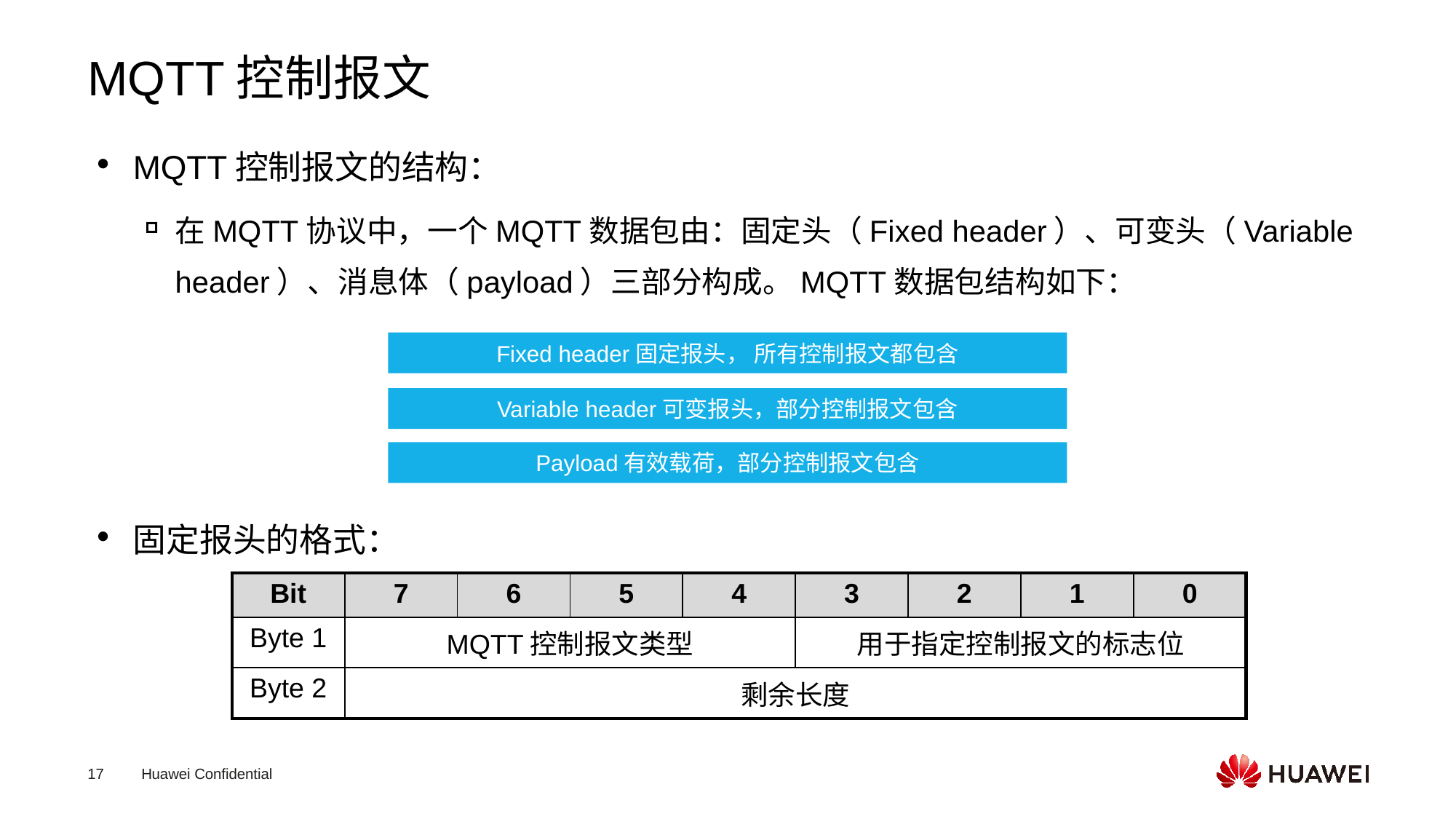

# MQTT控制报文
MQTT控制报文的结构：
在MQTT协议中，一个MQTT数据包由：固定头（Fixed header）、可变头（Variable header）、消息体（payload）三部分构成。MQTT数据包结构如下：

固定报头的格式：
Fixed header固定报头， 所有控制报文都包含
Variable header可变报头，部分控制报文包含
Payload有效载荷，部分控制报文包含
| Bit | 7 | 6 | 5 | 4 | 3 | 2 | 1 | 0 |
| --- | --- | --- | --- | --- | --- | --- | --- | --- |
| Byte 1 | MQTT控制报文类型 |  |  |  | 用于指定控制报文的标志位 |  |  |  |
| Byte 2 | 剩余长度 |  |  |  |  |  |  |  |